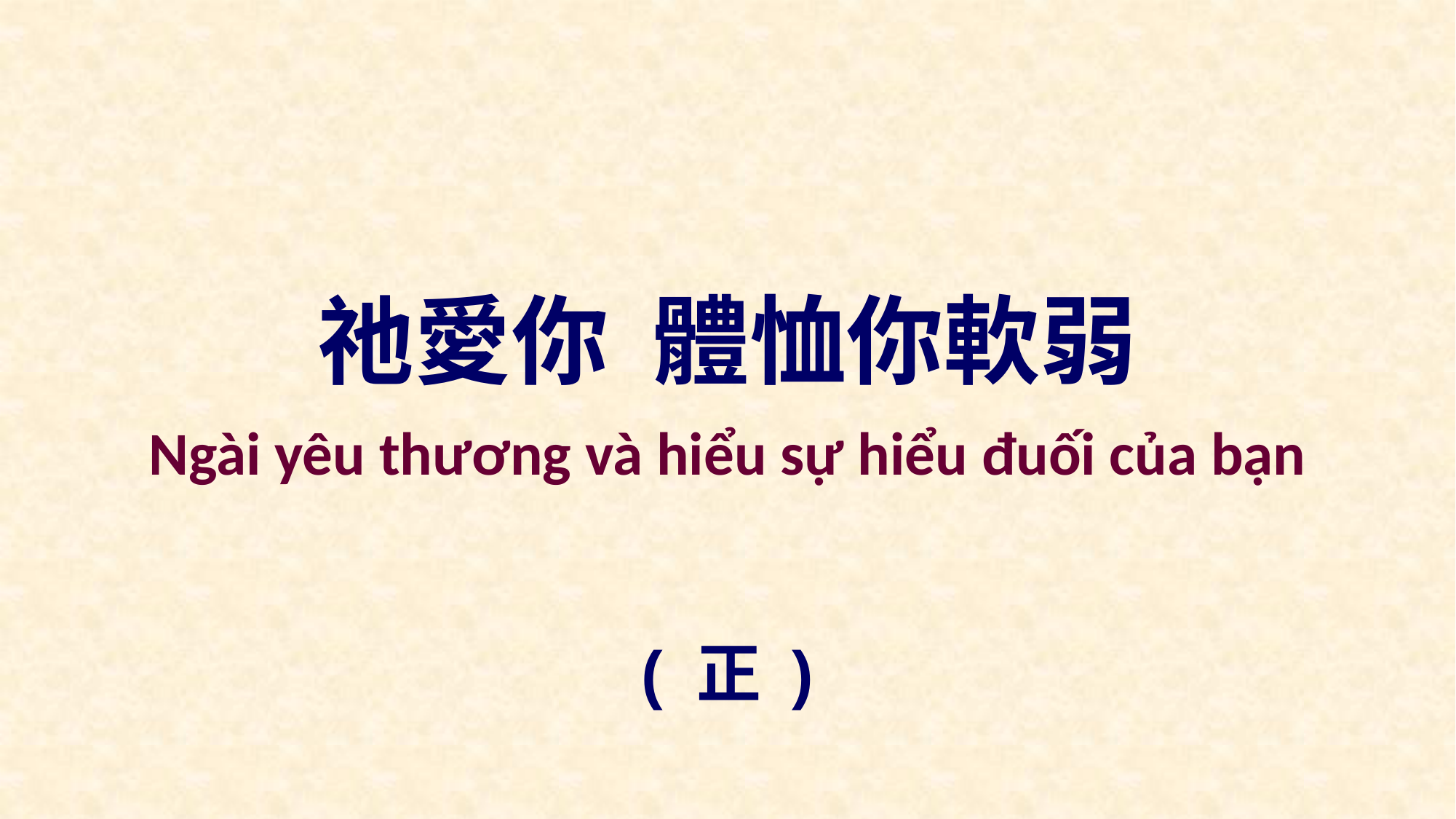

祂愛你  體恤你軟弱
Ngài yêu thương và hiểu sự hiểu đuối của bạn
( 正 )